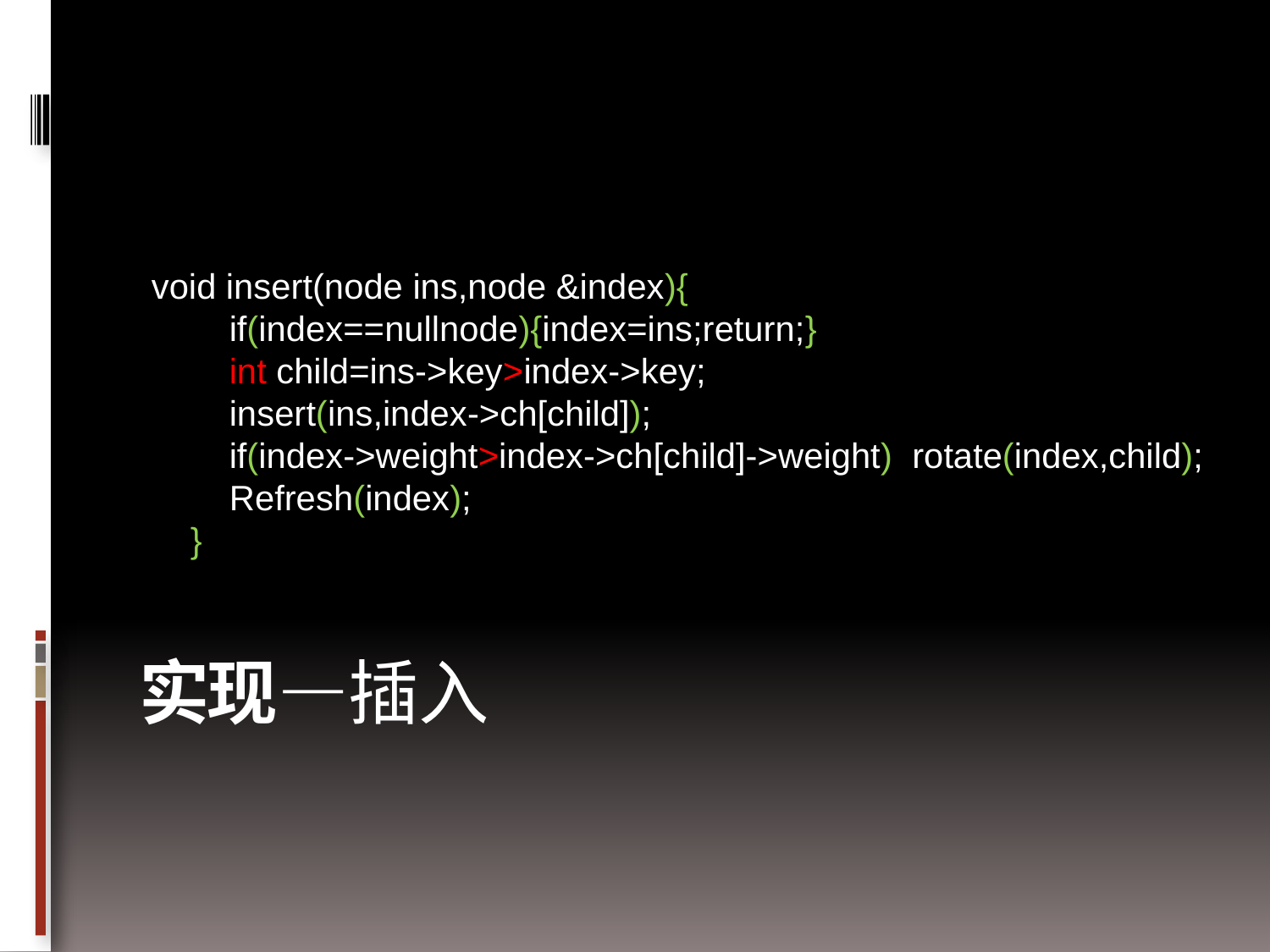

void insert(node ins,node &index){
        if(index==nullnode){index=ins;return;}
        int child=ins->key>index->key;
        insert(ins,index->ch[child]);
        if(index->weight>index->ch[child]->weight)  rotate(index,child);
        Refresh(index);
    }
实现—插入